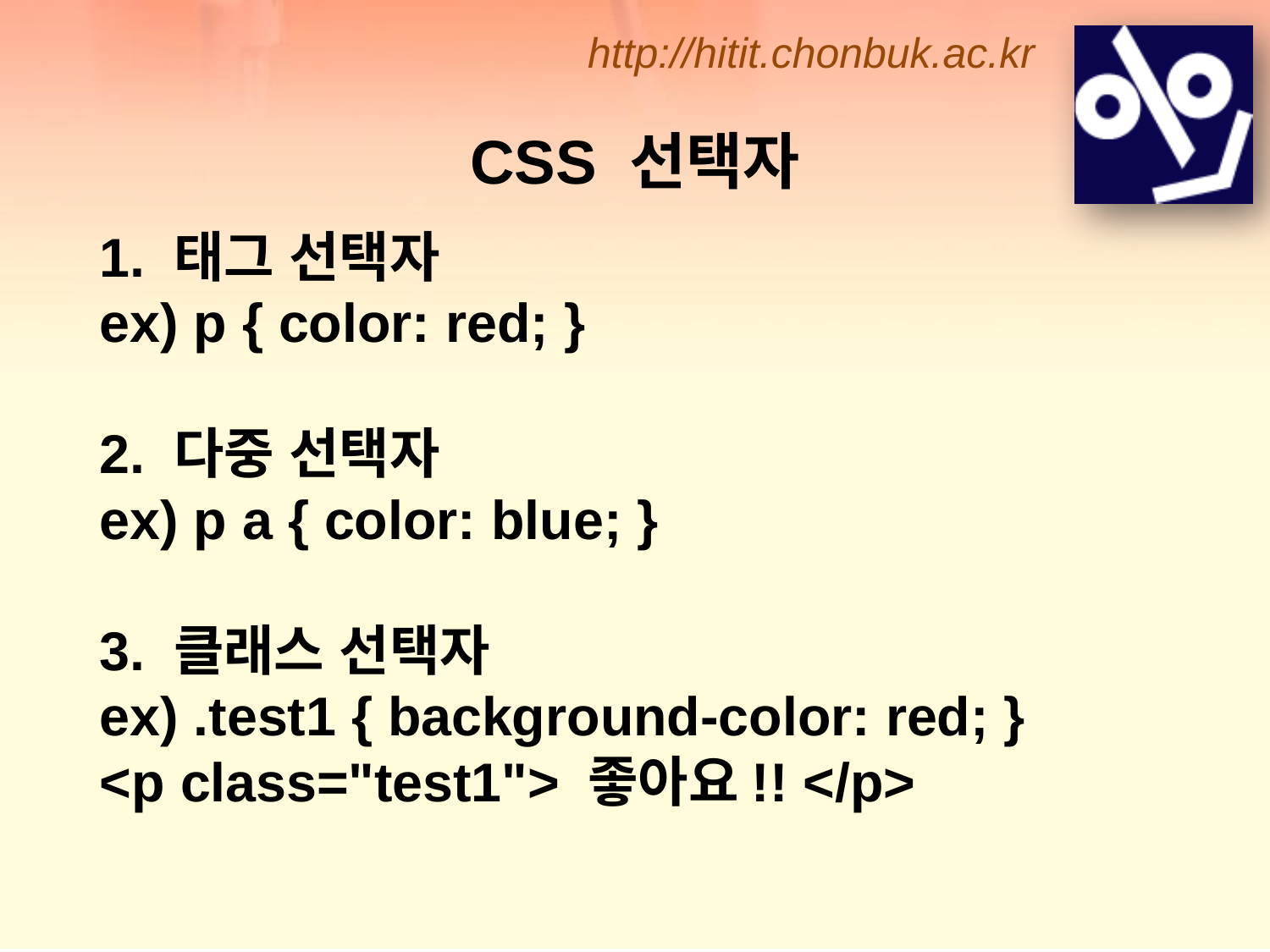

CSS 선택자
1. 태그 선택자
ex) p { color: red; }

2. 다중 선택자
ex) p a { color: blue; }

3. 클래스 선택자
ex) .test1 { background-color: red; }
<p class="test1"> 좋아요!! </p>